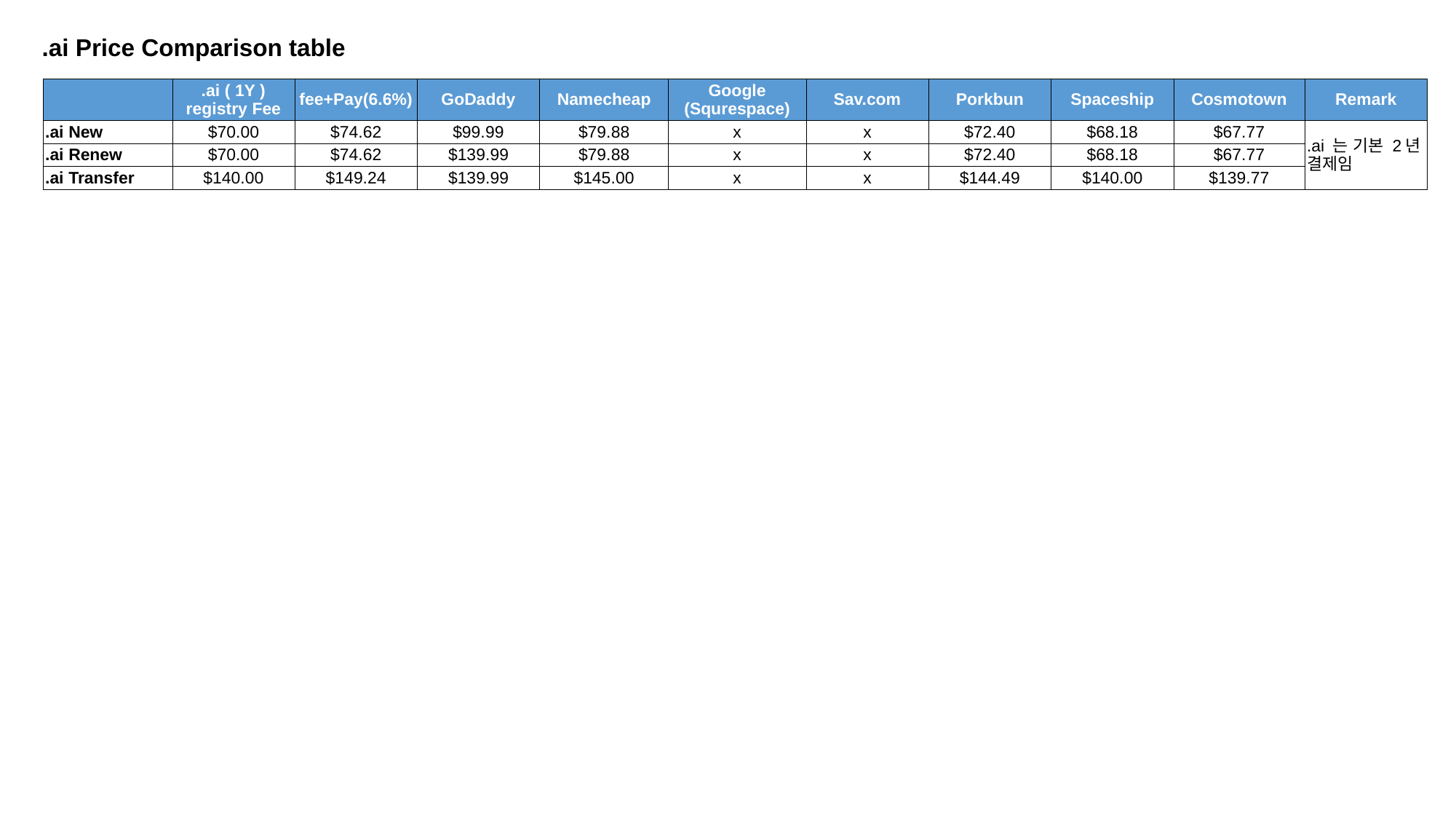

.ai Price Comparison table
|  | .ai ( 1Y ) registry Fee | fee+Pay(6.6%) | GoDaddy | Namecheap | Google (Squrespace) | Sav.com | Porkbun | Spaceship | Cosmotown | Remark |
| --- | --- | --- | --- | --- | --- | --- | --- | --- | --- | --- |
| .ai New | $70.00 | $74.62 | $99.99 | $79.88 | x | x | $72.40 | $68.18 | $67.77 | .ai 는 기본 2년 결제임 |
| .ai Renew | $70.00 | $74.62 | $139.99 | $79.88 | x | x | $72.40 | $68.18 | $67.77 |  |
| .ai Transfer | $140.00 | $149.24 | $139.99 | $145.00 | x | x | $144.49 | $140.00 | $139.77 |  |